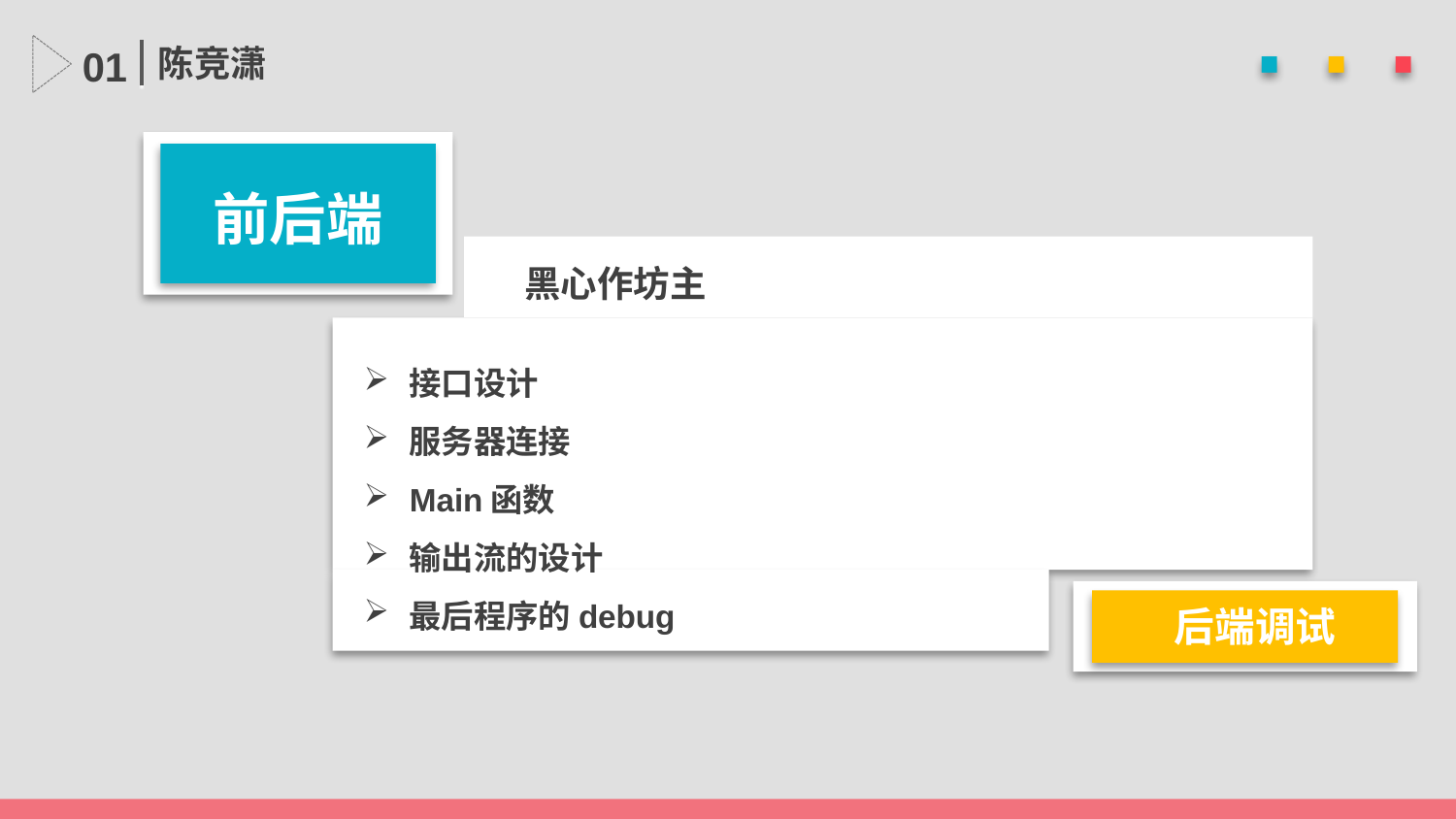

· · ·

陈竞潇
01

前后端

黑心作坊主
接口设计
服务器连接
Main函数
输出流的设计
最后程序的debug

后端调试